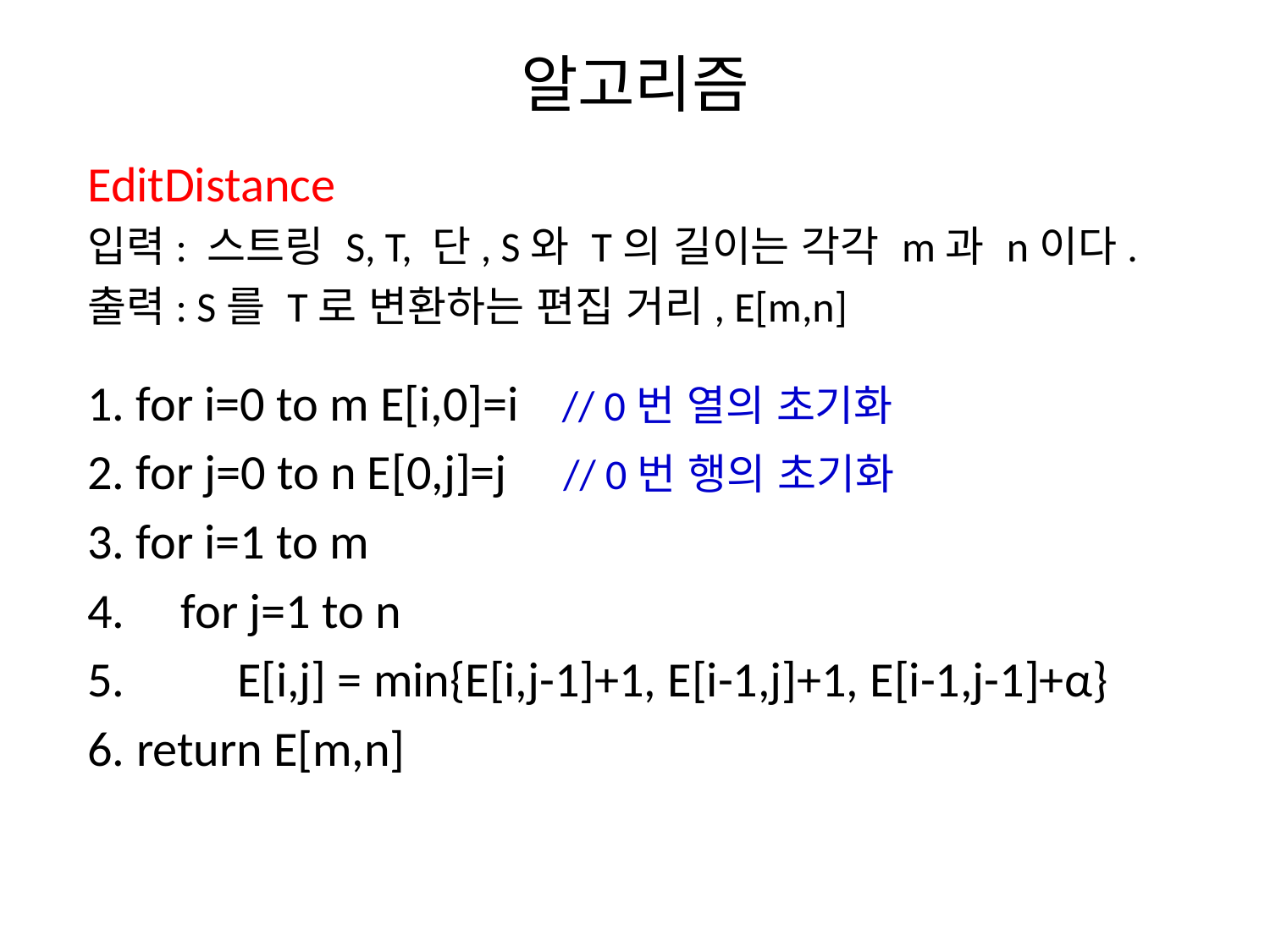

# 알고리즘
EditDistance
입력: 스트링 S, T, 단, S와 T의 길이는 각각 m과 n이다.
출력: S를 T로 변환하는 편집 거리, E[m,n]
1. for i=0 to m E[i,0]=i    // 0번 열의 초기화
2. for j=0 to n E[0,j]=j     // 0번 행의 초기화
3. for i=1 to m
4.     for j=1 to n
5.          E[i,j] = min{E[i,j-1]+1, E[i-1,j]+1, E[i-1,j-1]+α}
6. return E[m,n]